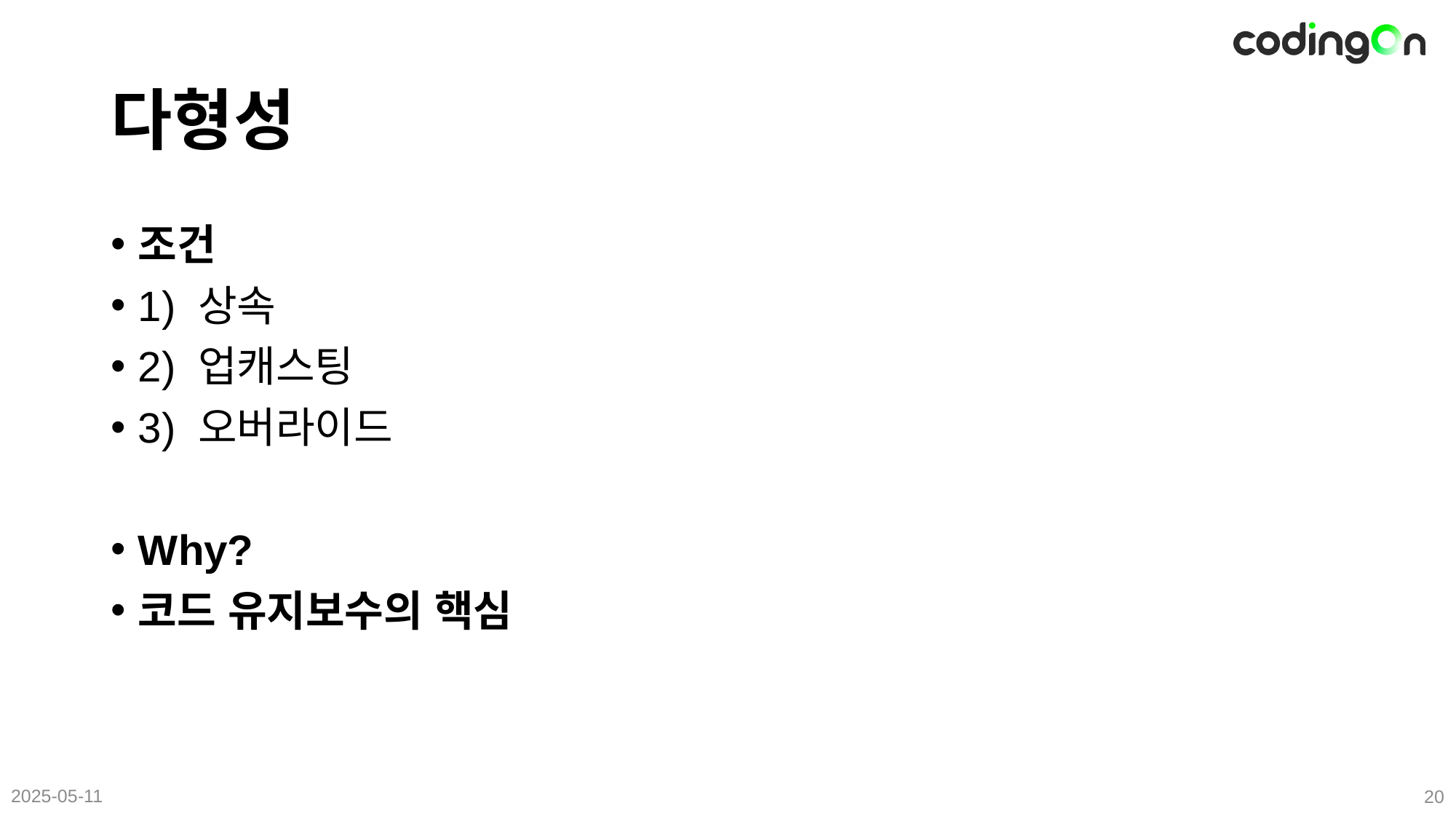

# 다형성
조건
1) 상속
2) 업캐스팅
3) 오버라이드

Why?
코드 유지보수의 핵심

2025-05-11
20